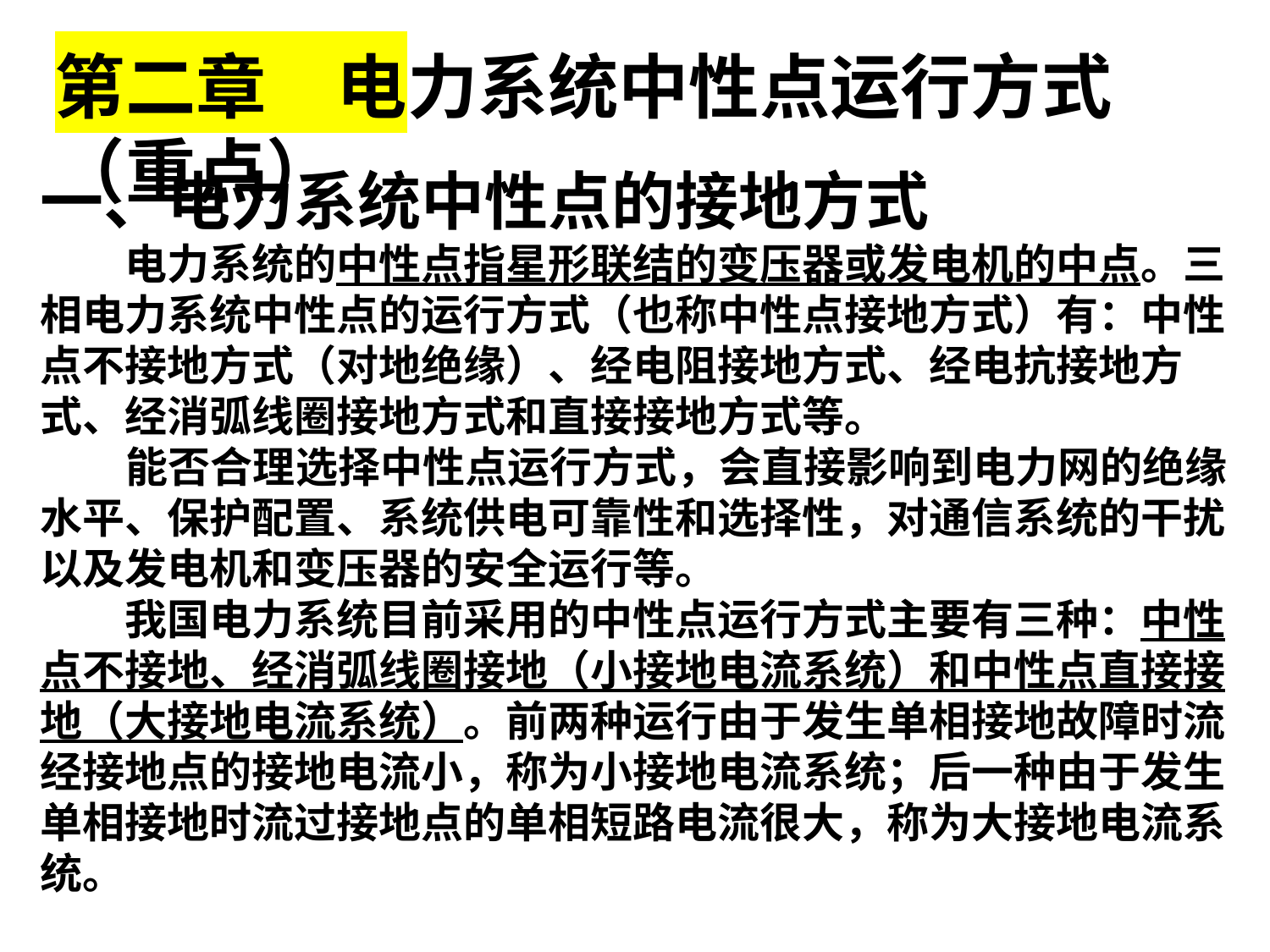

第二章　电力系统中性点运行方式（重点）
一、电力系统中性点的接地方式
　　电力系统的中性点指星形联结的变压器或发电机的中点。三相电力系统中性点的运行方式（也称中性点接地方式）有：中性点不接地方式（对地绝缘）、经电阻接地方式、经电抗接地方式、经消弧线圈接地方式和直接接地方式等。
        能否合理选择中性点运行方式，会直接影响到电力网的绝缘水平、保护配置、系统供电可靠性和选择性，对通信系统的干扰以及发电机和变压器的安全运行等。
　　我国电力系统目前采用的中性点运行方式主要有三种：中性点不接地、经消弧线圈接地（小接地电流系统）和中性点直接接地（大接地电流系统）。前两种运行由于发生单相接地故障时流经接地点的接地电流小，称为小接地电流系统；后一种由于发生单相接地时流过接地点的单相短路电流很大，称为大接地电流系统。